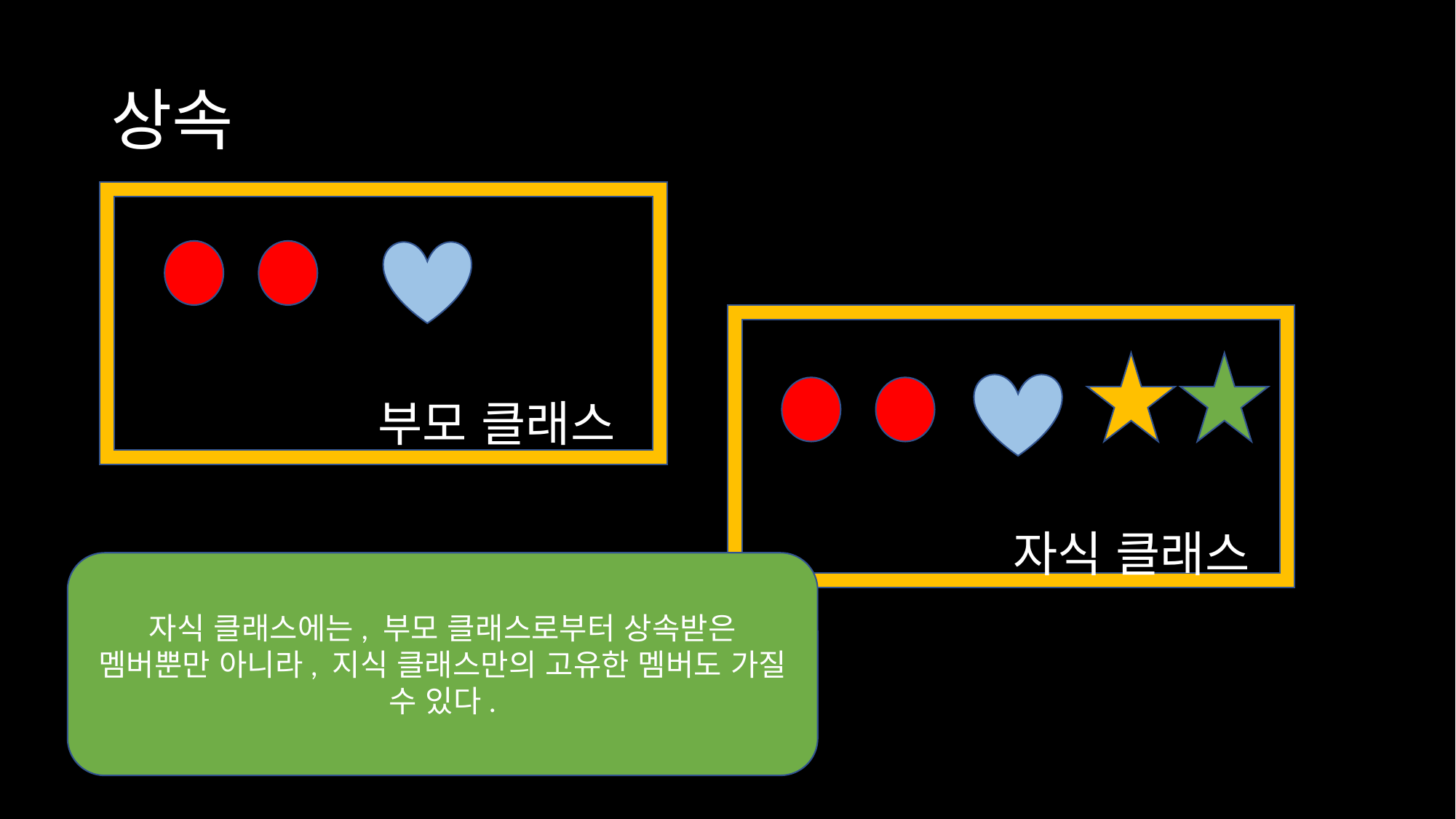

# 상속

부모 클래스
자식 클래스
자식 클래스에는, 부모 클래스로부터 상속받은 멤버뿐만 아니라, 지식 클래스만의 고유한 멤버도 가질 수 있다.